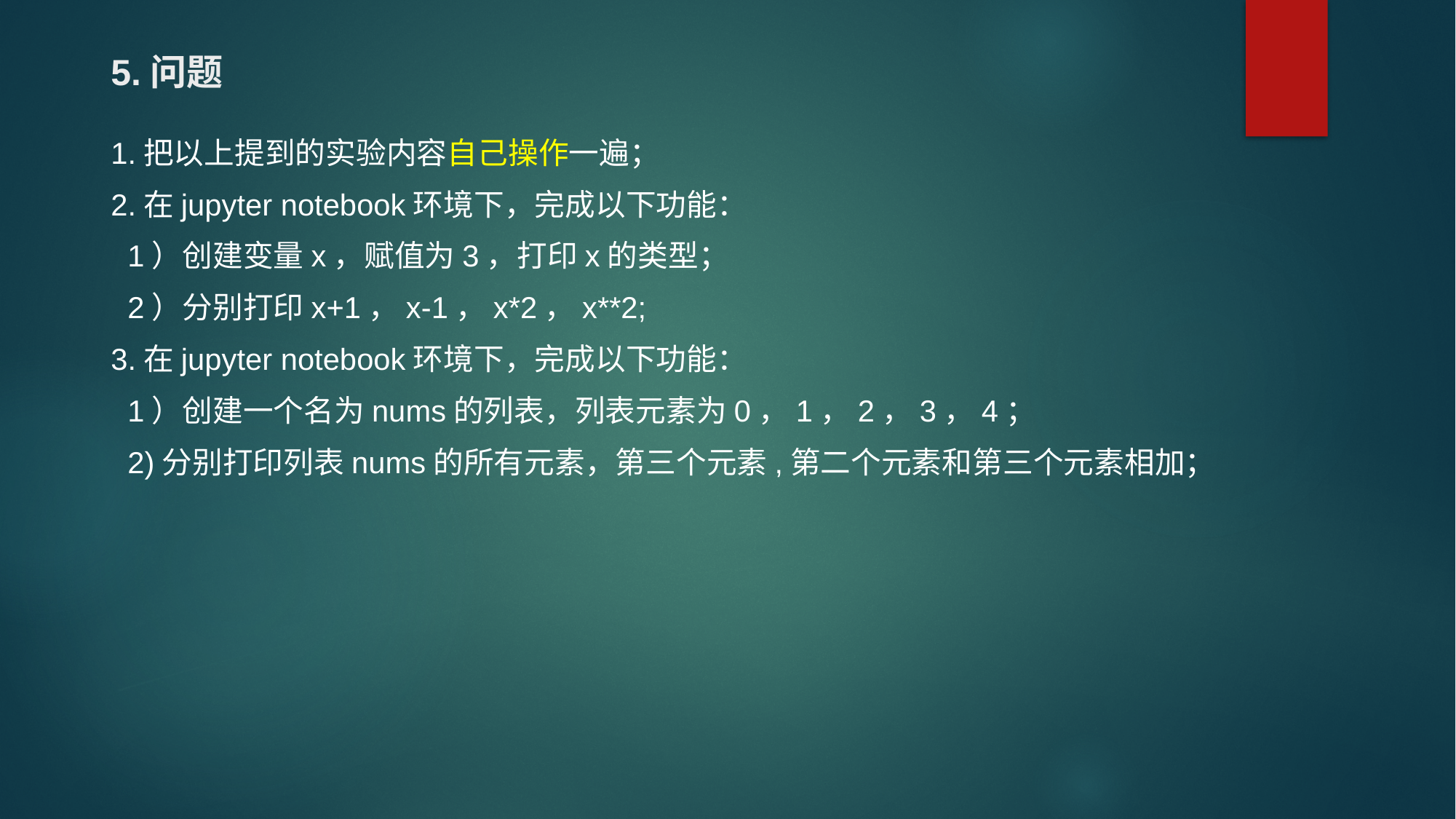

# 5.问题
1.把以上提到的实验内容自己操作一遍；
2.在jupyter notebook环境下，完成以下功能：
  1）创建变量x，赋值为3，打印x的类型；
  2）分别打印x+1，x-1，x*2，x**2;
3.在jupyter notebook环境下，完成以下功能：
  1）创建一个名为nums的列表，列表元素为0，1，2，3，4；
  2)分别打印列表nums的所有元素，第三个元素,第二个元素和第三个元素相加；